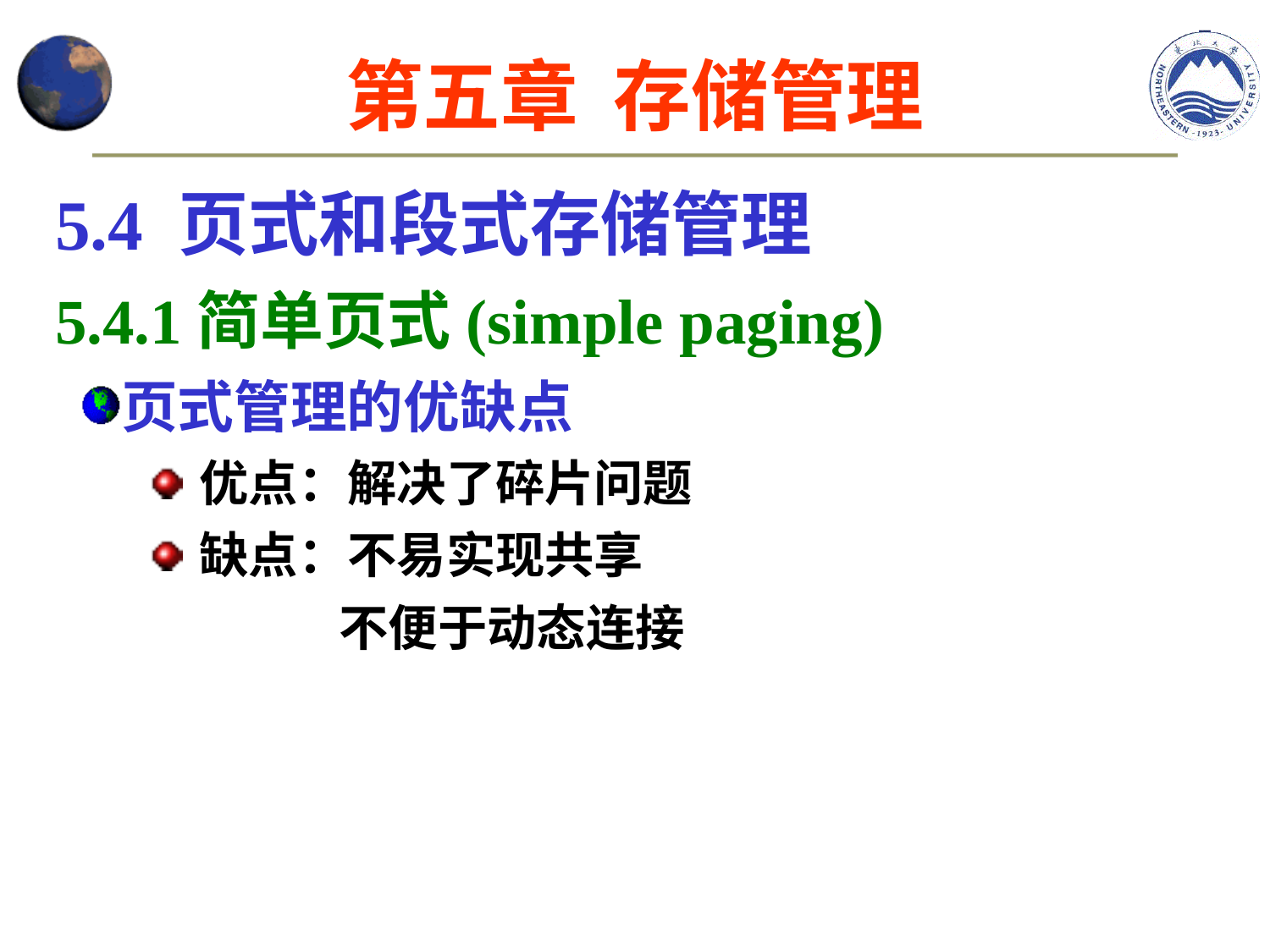

第五章  存储管理
5.4 页式和段式存储管理
5.4.1简单页式(simple paging)
页式管理的优缺点
优点：解决了碎片问题
缺点：不易实现共享
                不便于动态连接